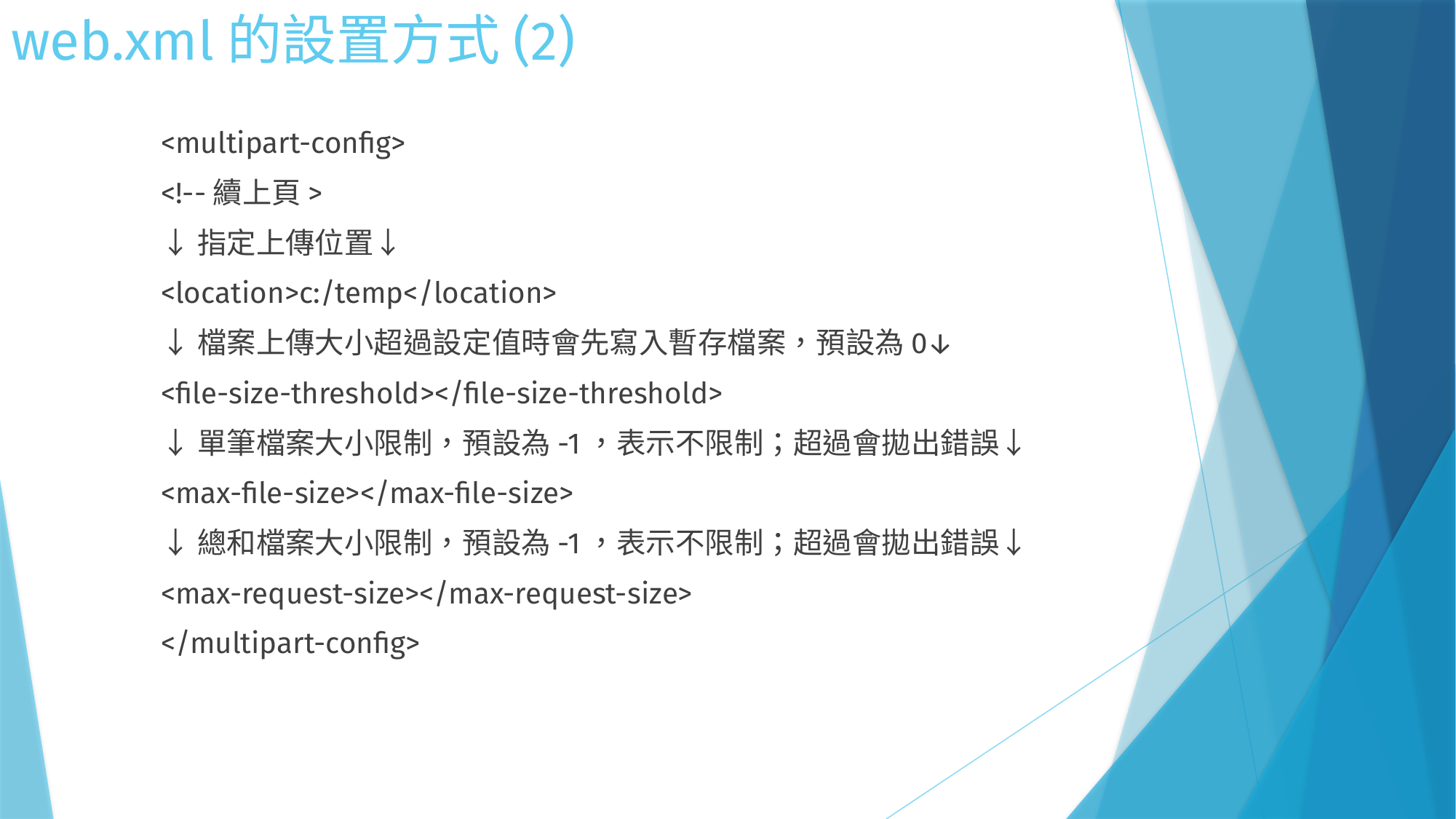

# web.xml的設置方式(2)
	<multipart-config>
			<!--續上頁>
			↓指定上傳位置↓
			<location>c:/temp</location>
			↓檔案上傳大小超過設定值時會先寫入暫存檔案，預設為0↓
			<file-size-threshold></file-size-threshold>
			↓單筆檔案大小限制，預設為-1，表示不限制；超過會拋出錯誤↓
			<max-file-size></max-file-size>
			↓總和檔案大小限制，預設為-1，表示不限制；超過會拋出錯誤↓
			<max-request-size></max-request-size>
	</multipart-config>